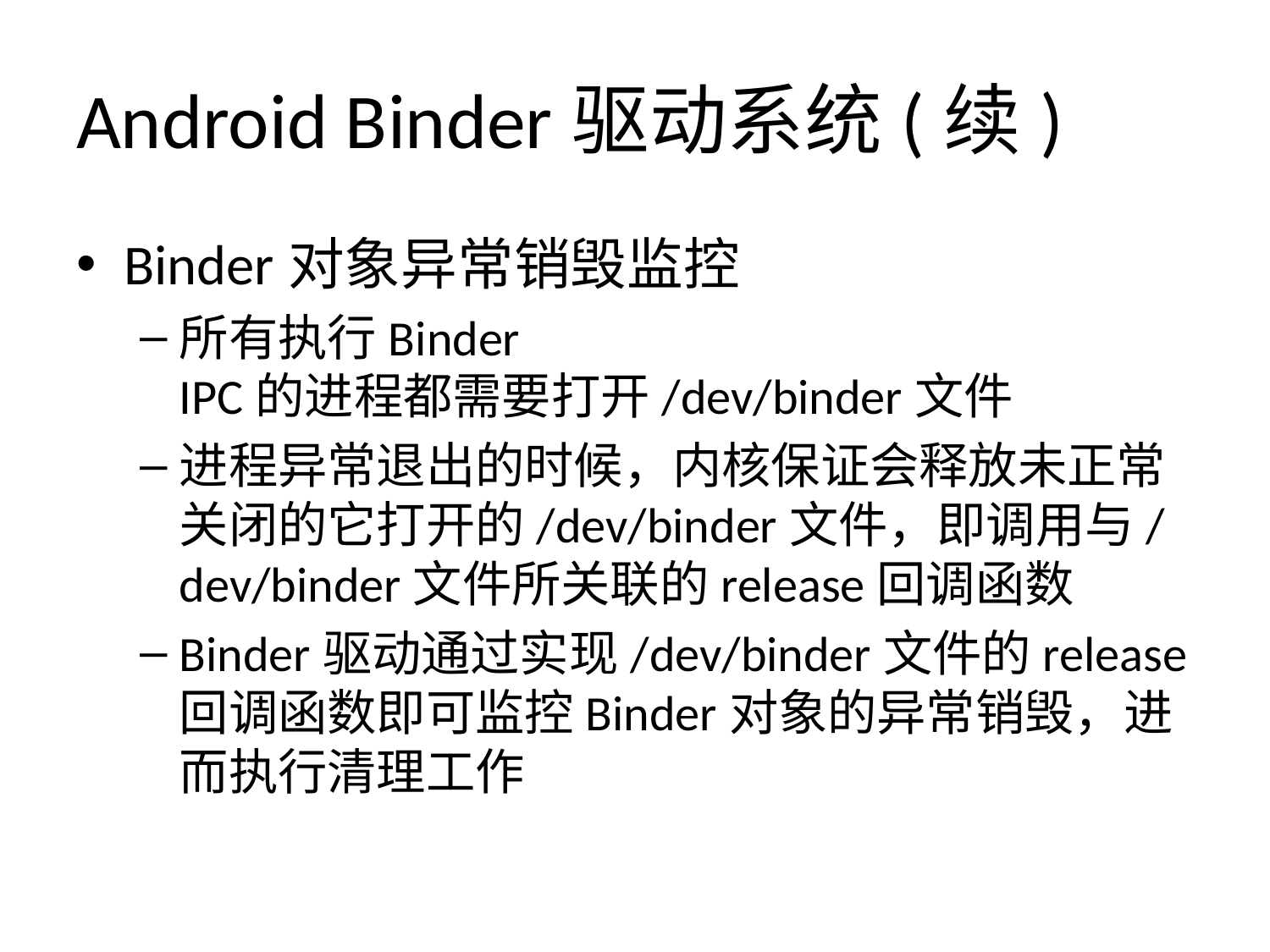

# Android Binder驱动系统(续)
Binder对象异常销毁监控
所有执行Binder IPC的进程都需要打开/dev/binder文件
进程异常退出的时候，内核保证会释放未正常关闭的它打开的/dev/binder文件，即调用与/dev/binder文件所关联的release回调函数
Binder驱动通过实现/dev/binder文件的release回调函数即可监控Binder对象的异常销毁，进而执行清理工作